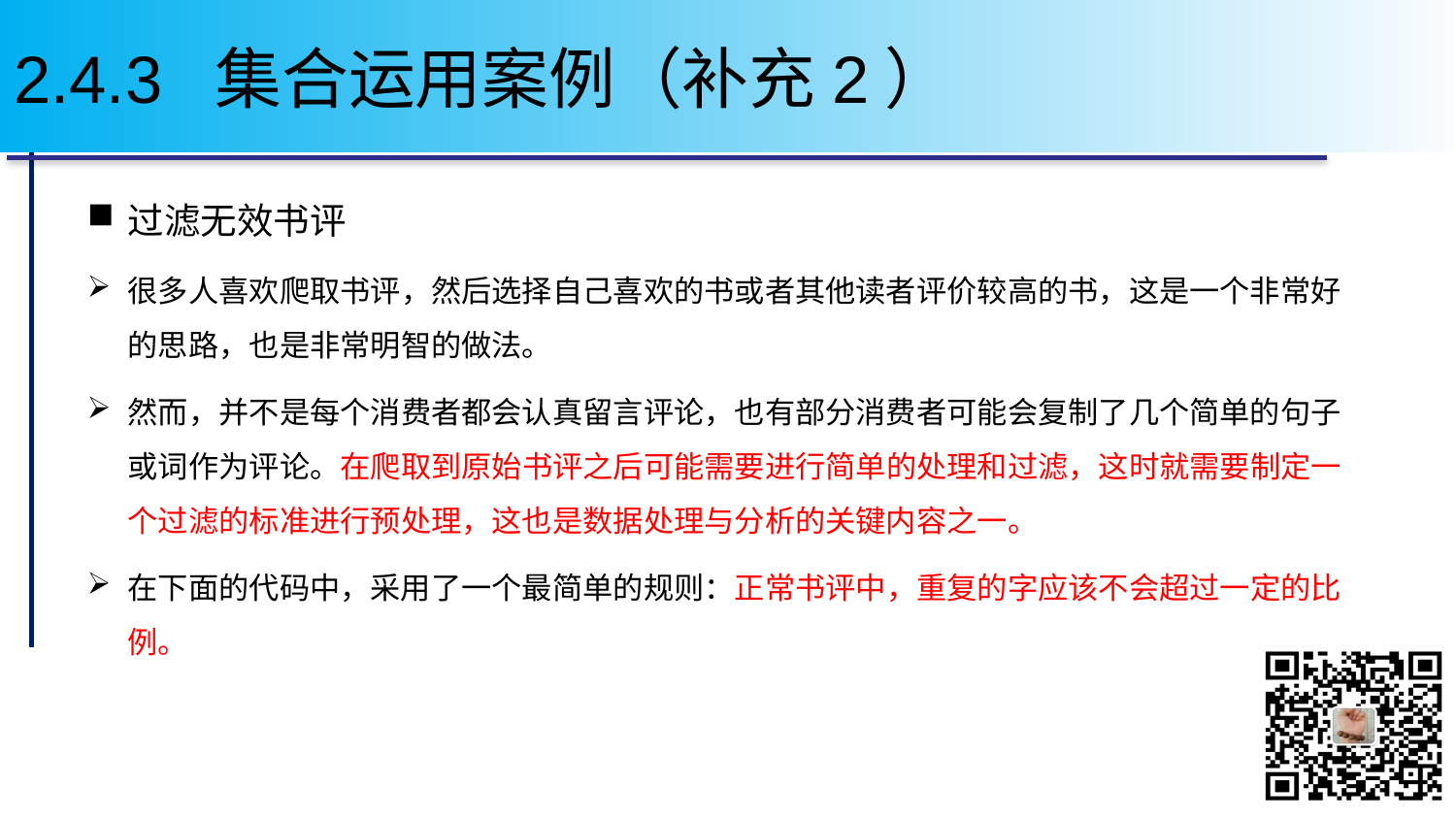

# 2.4.3  集合运用案例（补充2）
过滤无效书评
很多人喜欢爬取书评，然后选择自己喜欢的书或者其他读者评价较高的书，这是一个非常好的思路，也是非常明智的做法。
然而，并不是每个消费者都会认真留言评论，也有部分消费者可能会复制了几个简单的句子或词作为评论。在爬取到原始书评之后可能需要进行简单的处理和过滤，这时就需要制定一个过滤的标准进行预处理，这也是数据处理与分析的关键内容之一。
在下面的代码中，采用了一个最简单的规则：正常书评中，重复的字应该不会超过一定的比例。